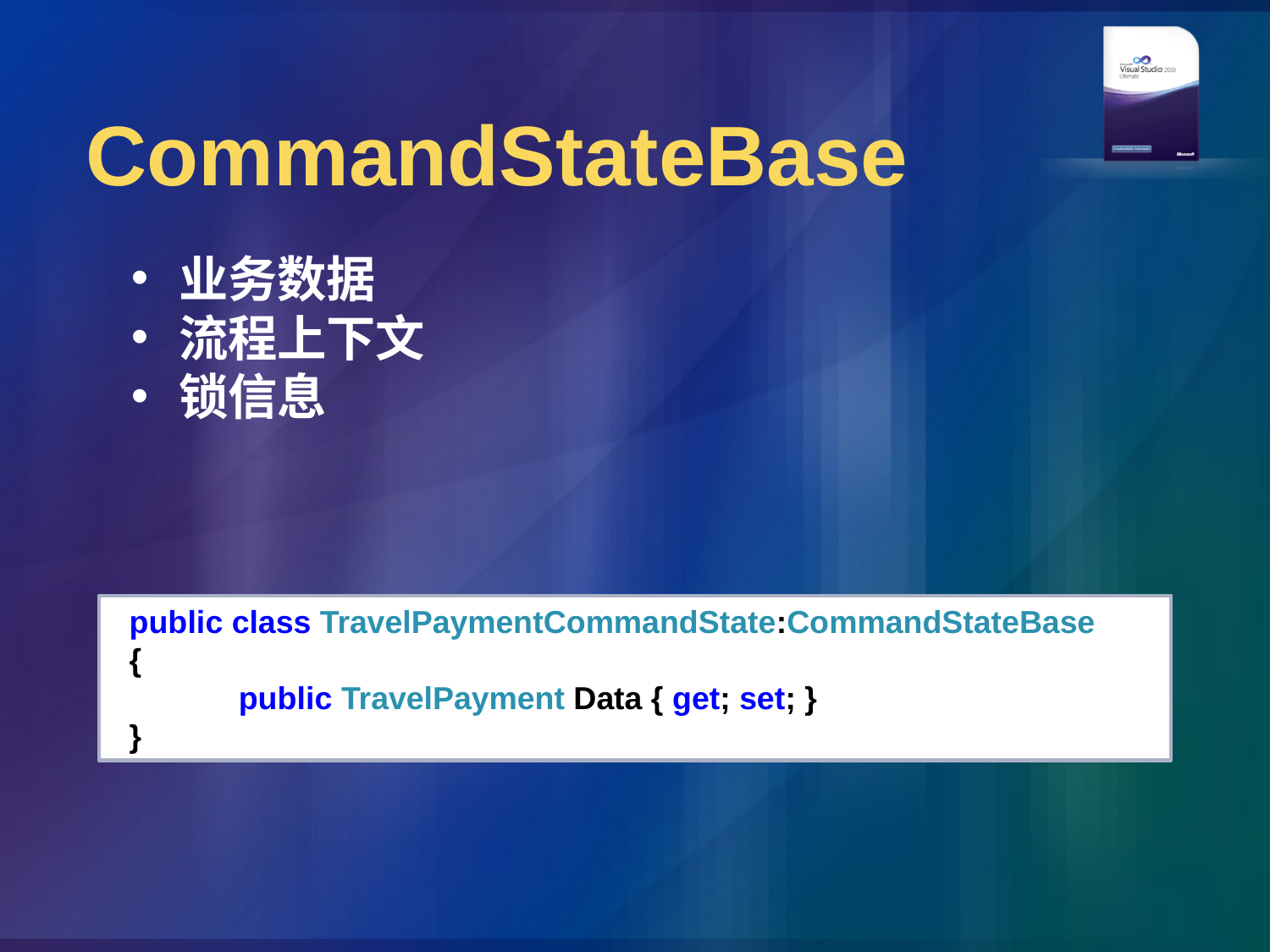

# CommandStateBase
业务数据
流程上下文
锁信息

public class TravelPaymentCommandState:CommandStateBase
{
	public TravelPayment Data { get; set; }
}